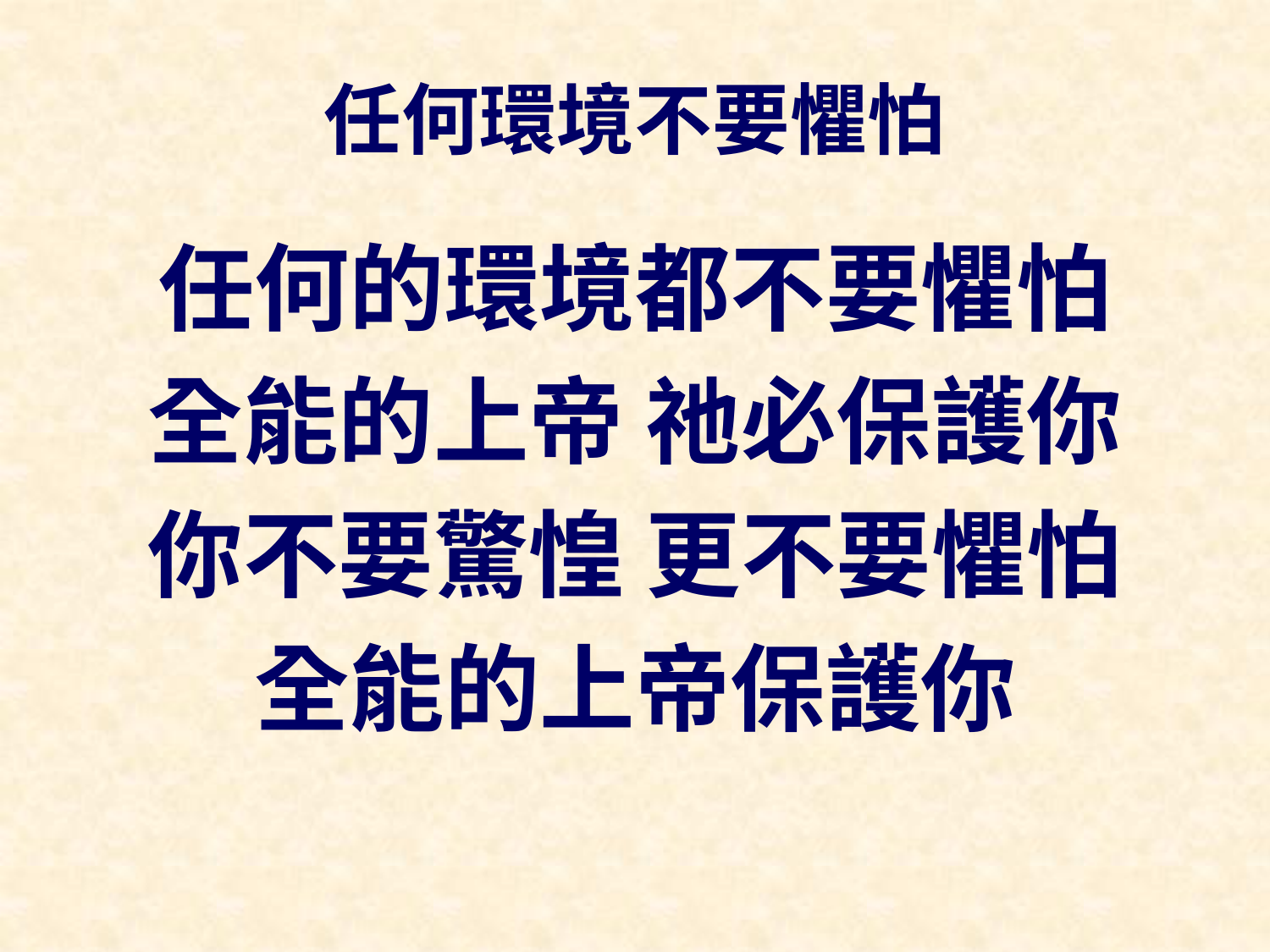

# 任何環境不要懼怕
任何的環境都不要懼怕
全能的上帝 祂必保護你
你不要驚惶 更不要懼怕
全能的上帝保護你